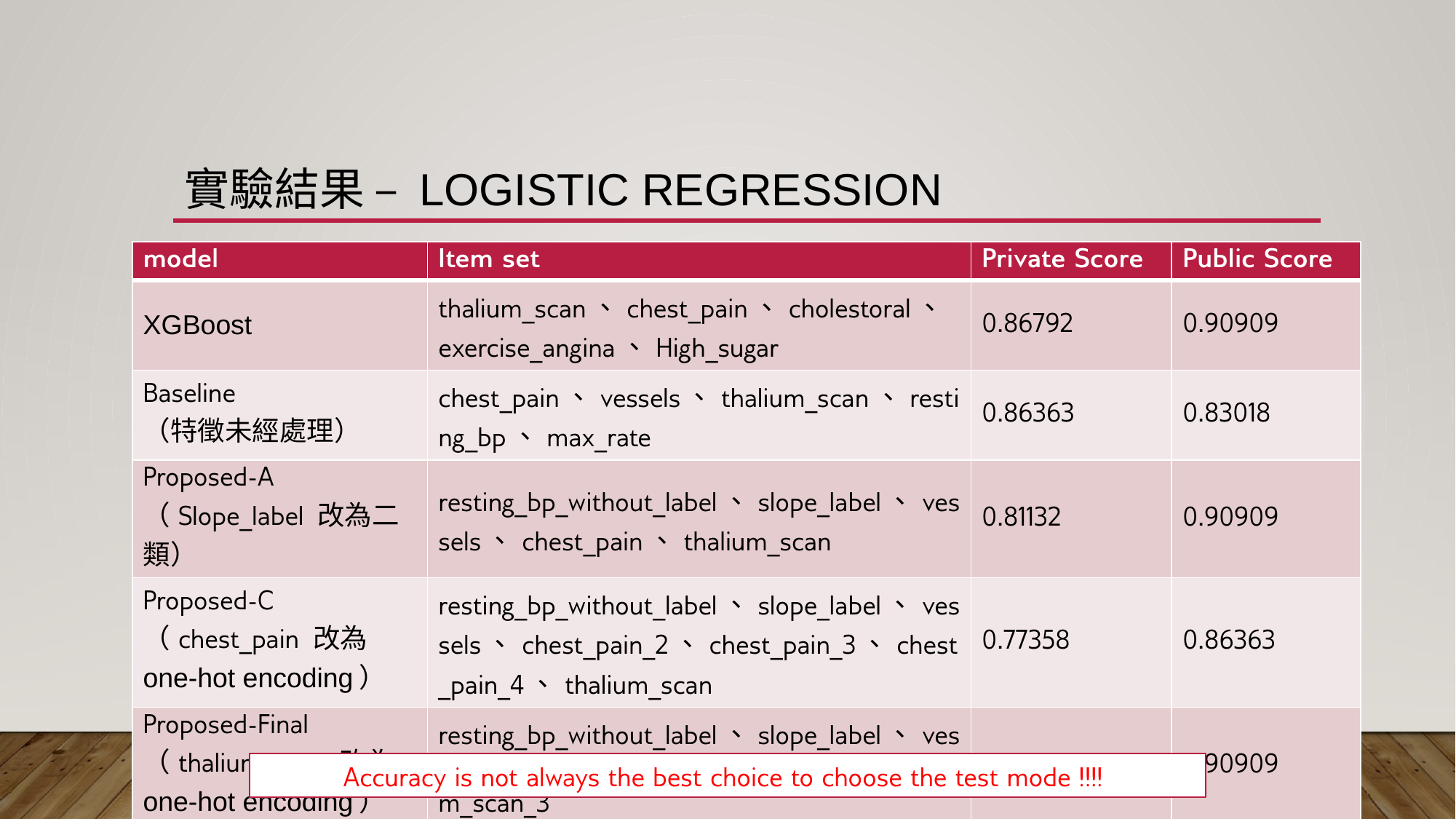

# 實驗結果 – logistic regression
| model | Item set | Private Score | Public Score |
| --- | --- | --- | --- |
| XGBoost | thalium\_scan、chest\_pain、cholestoral、exercise\_angina、High\_sugar | 0.86792 | 0.90909 |
| Baseline （特徵未經處理） | chest\_pain、vessels、thalium\_scan、resting\_bp、max\_rate | 0.86363 | 0.83018 |
| Proposed-A （Slope\_label 改為二類） | resting\_bp\_without\_label、slope\_label、vessels、chest\_pain、thalium\_scan | 0.81132 | 0.90909 |
| Proposed-C （chest\_pain 改為 one-hot encoding） | resting\_bp\_without\_label、slope\_label、vessels、chest\_pain\_2、chest\_pain\_3、chest\_pain\_4、thalium\_scan | 0.77358 | 0.86363 |
| Proposed-Final （thalium\_scan 改為 one-hot encoding） | resting\_bp\_without\_label、slope\_label、vessels、chest\_pain、thalium\_scan\_1、thalium\_scan\_3 | 0.86792 | 0.90909 |
Accuracy is not always the best choice to choose the test mode !!!!